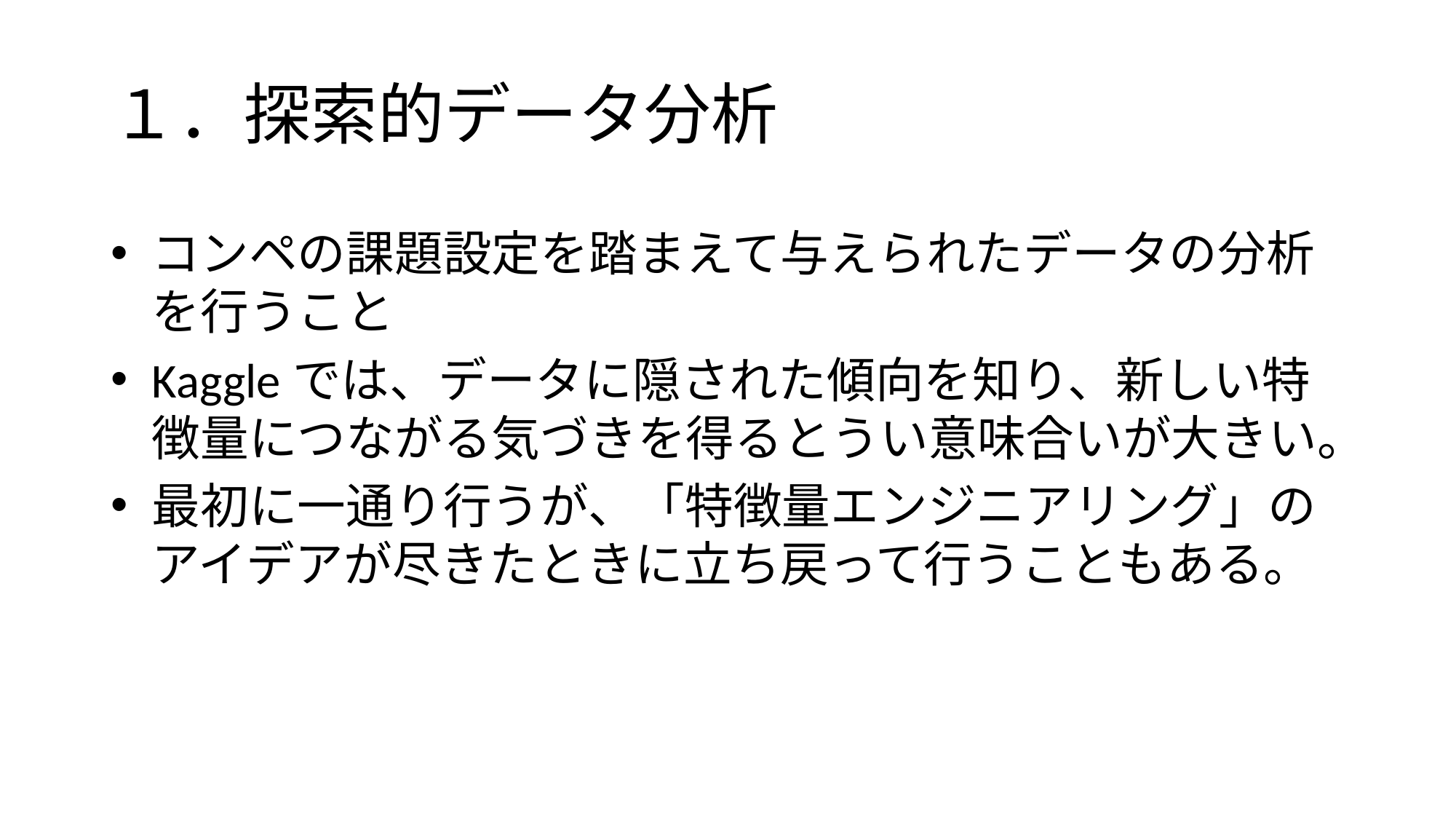

# １．探索的データ分析
コンペの課題設定を踏まえて与えられたデータの分析を行うこと
Kaggleでは、データに隠された傾向を知り、新しい特徴量につながる気づきを得るとうい意味合いが大きい。
最初に一通り行うが、「特徴量エンジニアリング」のアイデアが尽きたときに立ち戻って行うこともある。